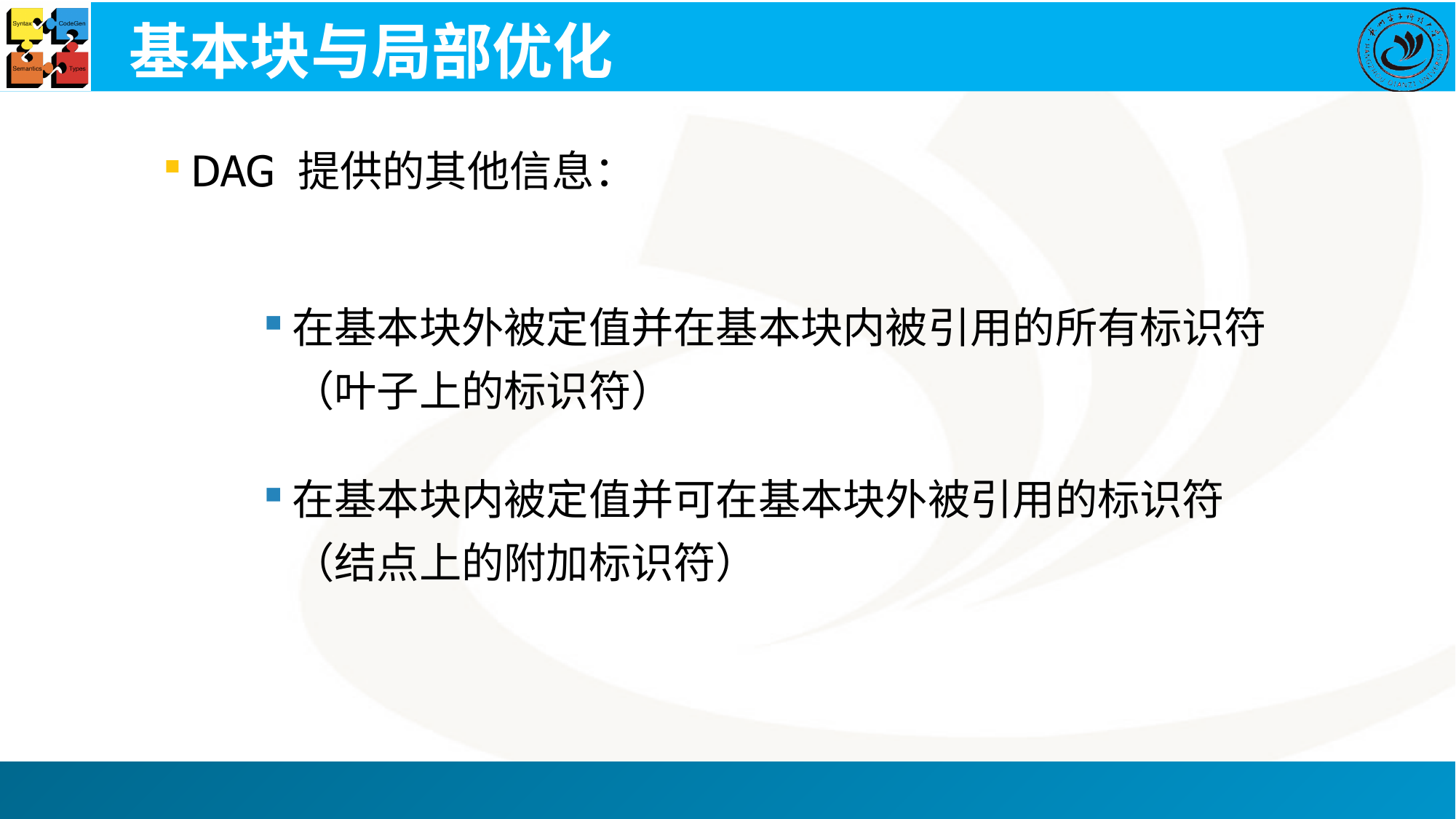

# 基本块与局部优化
DAG 提供的其他信息：
在基本块外被定值并在基本块内被引用的所有标识符（叶子上的标识符）
在基本块内被定值并可在基本块外被引用的标识符（结点上的附加标识符）
36